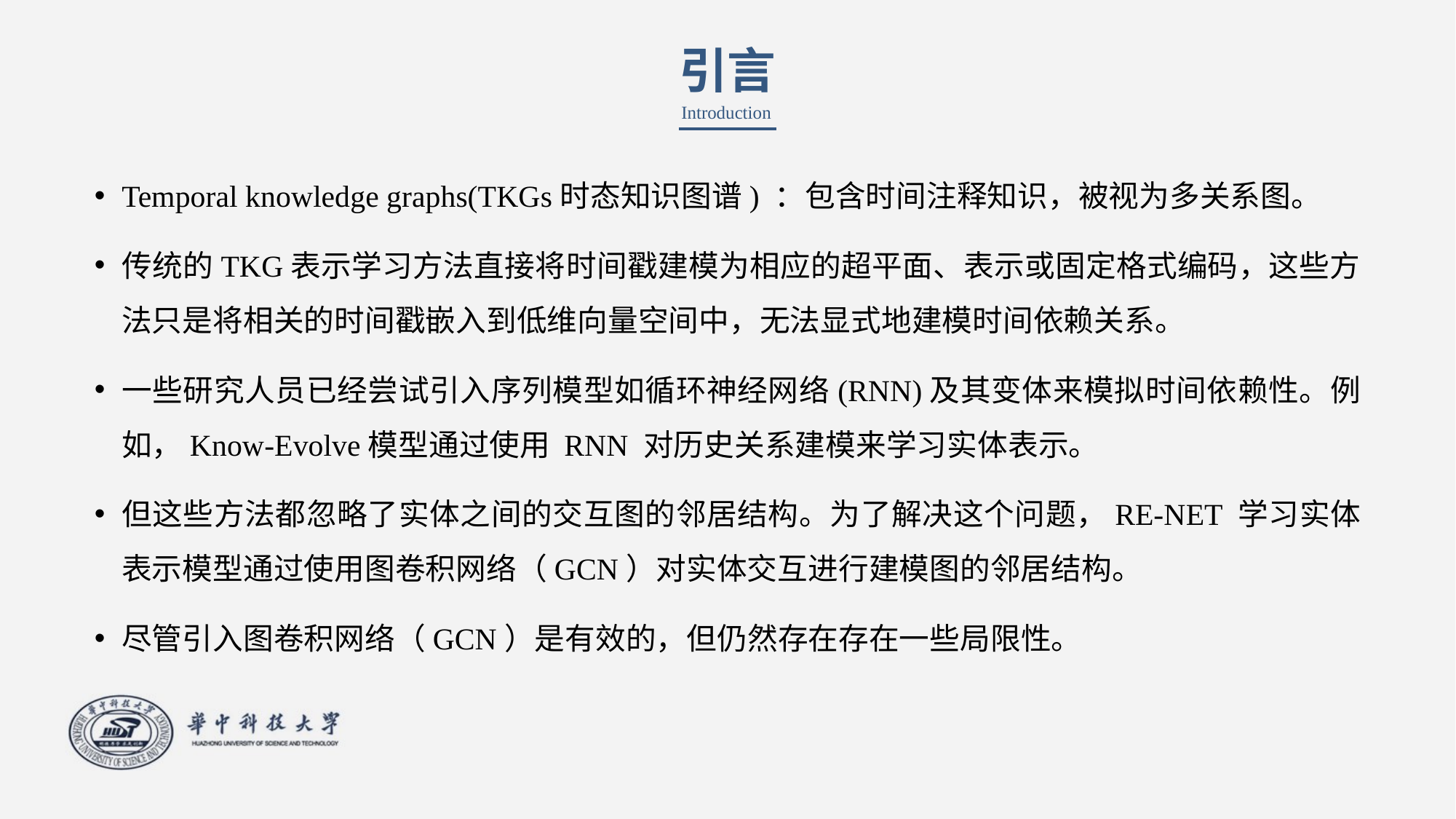

引言
Introduction
Temporal knowledge graphs(TKGs时态知识图谱) ：包含时间注释知识，被视为多关系图。
传统的TKG表示学习方法直接将时间戳建模为相应的超平面、表示或固定格式编码，这些方法只是将相关的时间戳嵌入到低维向量空间中，无法显式地建模时间依赖关系。
一些研究人员已经尝试引入序列模型如循环神经网络(RNN)及其变体来模拟时间依赖性。例如，Know-Evolve模型通过使用 RNN 对历史关系建模来学习实体表示。
但这些方法都忽略了实体之间的交互图的邻居结构。为了解决这个问题，RE-NET 学习实体表示模型通过使用图卷积网络（GCN）对实体交互进行建模图的邻居结构。
尽管引入图卷积网络（GCN）是有效的，但仍然存在存在一些局限性。